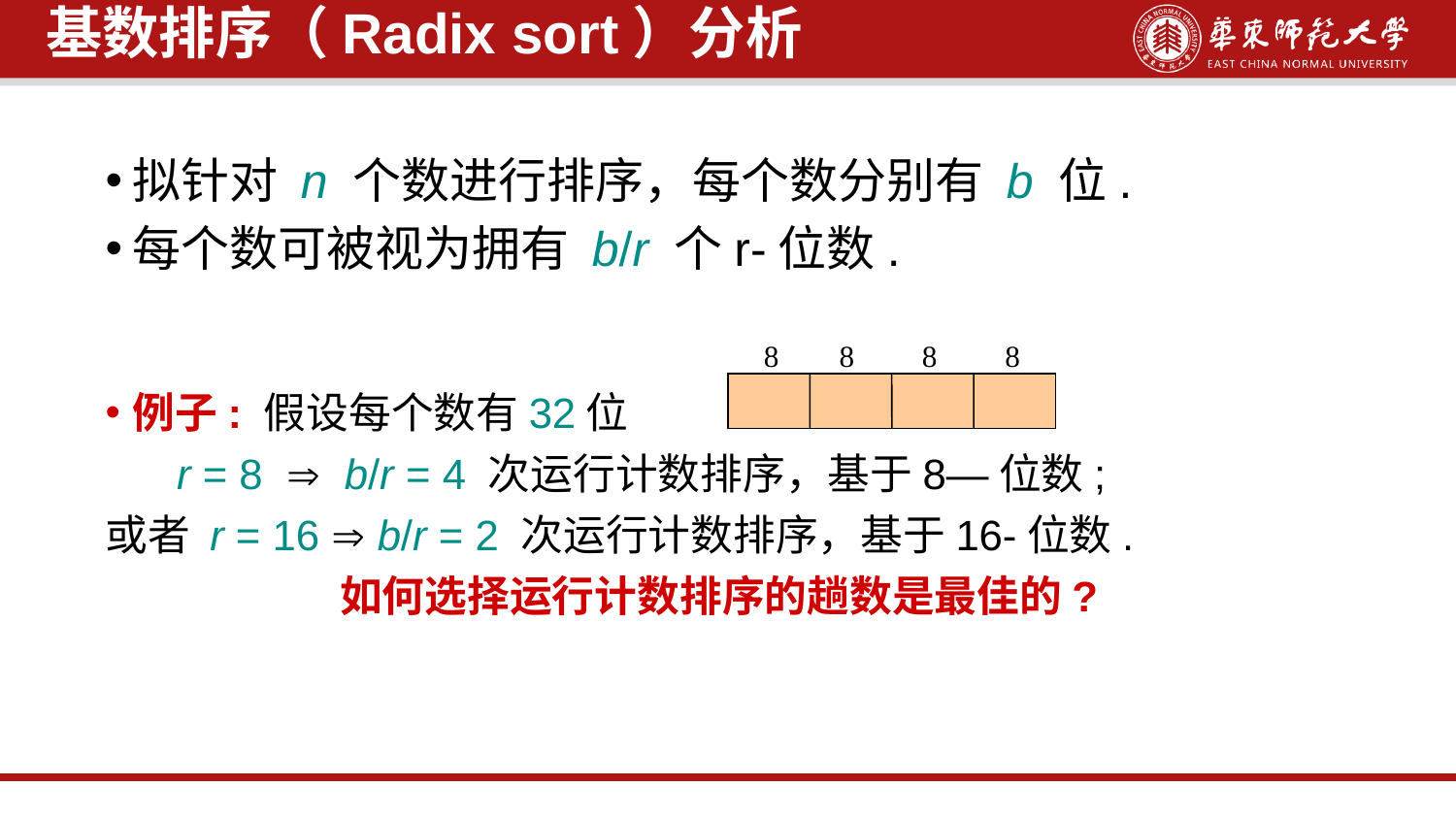

基数排序（Radix sort）分析
拟针对 n 个数进行排序，每个数分别有 b 位.
每个数可被视为拥有 b/r 个r-位数.

例子: 假设每个数有32位
      r = 8  ⇒  b/r = 4 次运行计数排序，基于8—位数;
或者 r = 16 ⇒ b/r = 2 次运行计数排序，基于16-位数.
如何选择运行计数排序的趟数是最佳的?
   8        8         8         8